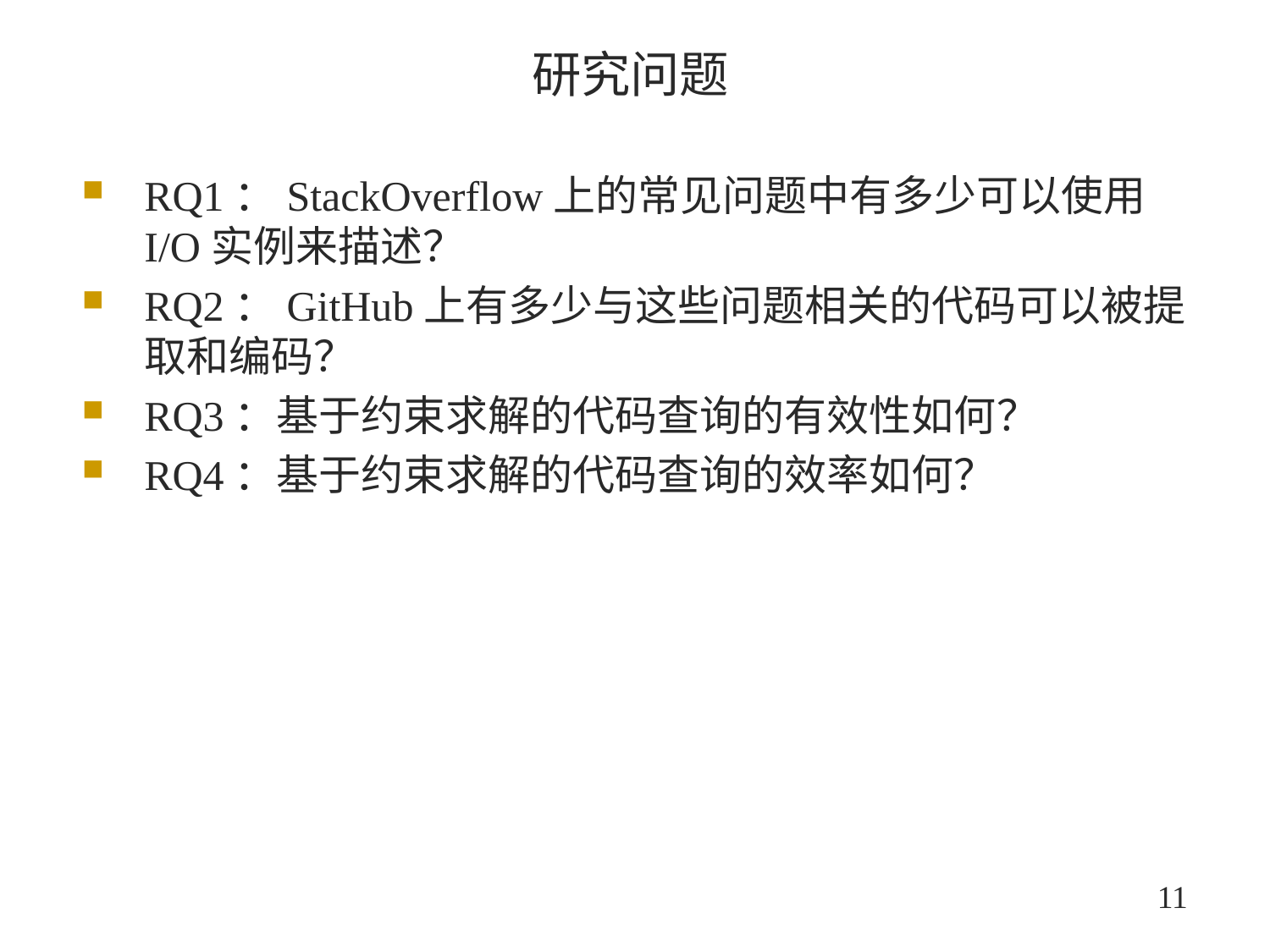

# 研究问题
RQ1：StackOverflow上的常见问题中有多少可以使用I/O实例来描述？
RQ2：GitHub上有多少与这些问题相关的代码可以被提取和编码？
RQ3：基于约束求解的代码查询的有效性如何？
RQ4：基于约束求解的代码查询的效率如何？

11